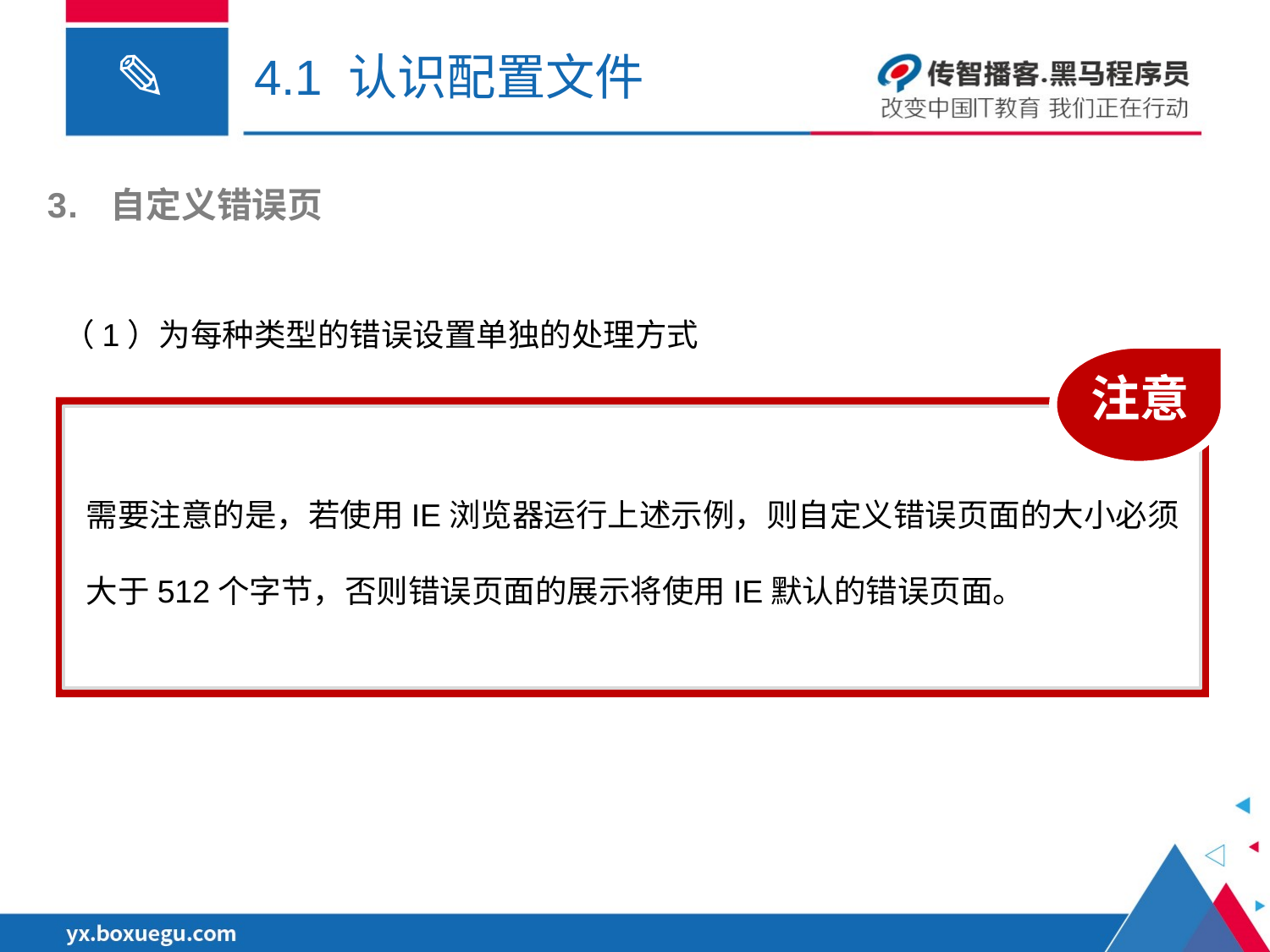

# 4.1 认识配置文件
自定义错误页
（1）为每种类型的错误设置单独的处理方式

注意

需要注意的是，若使用IE浏览器运行上述示例，则自定义错误页面的大小必须大于512个字节，否则错误页面的展示将使用IE默认的错误页面。